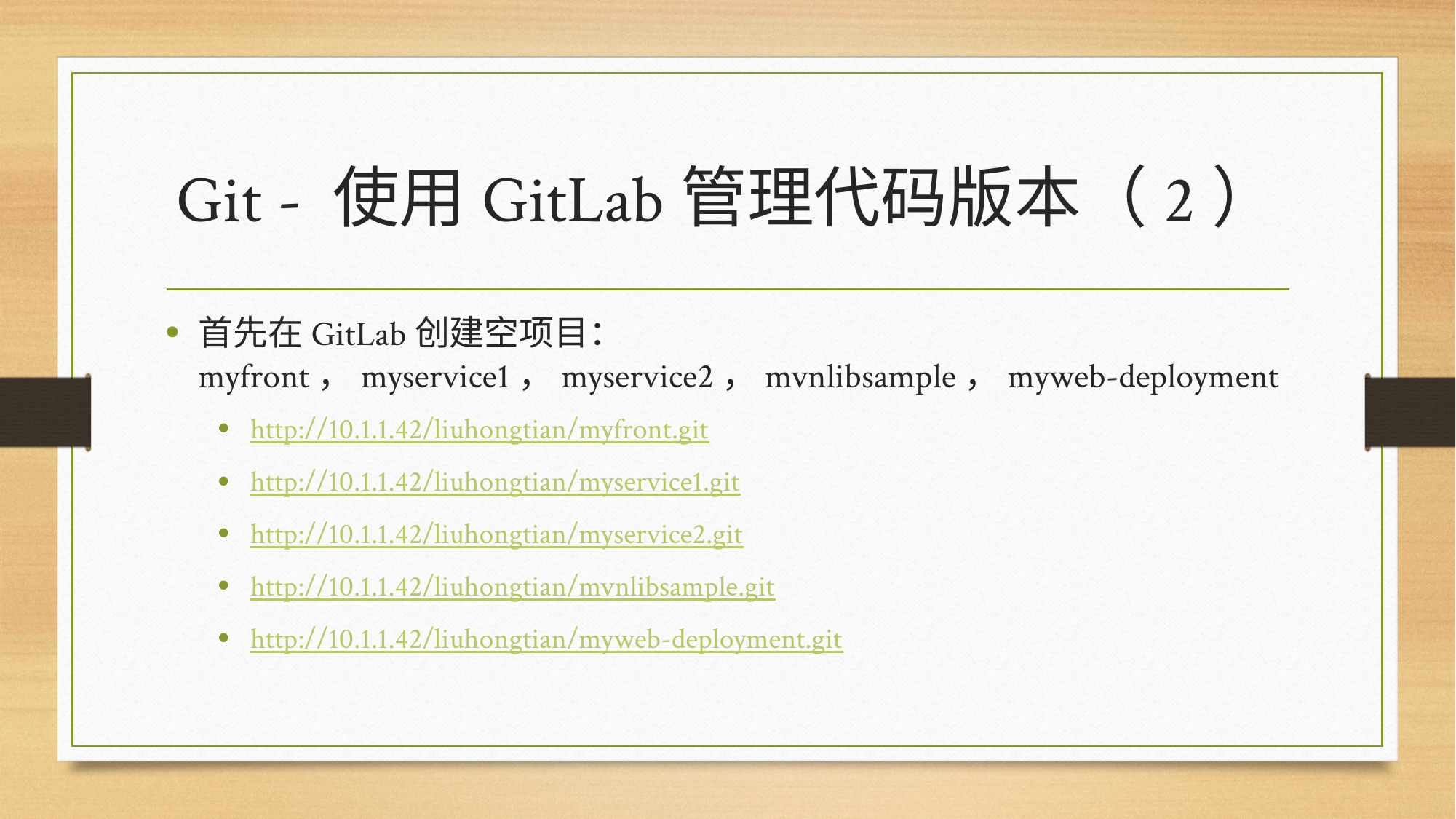

# Git - 使用GitLab管理代码版本（2）
首先在GitLab创建空项目：myfront，myservice1，myservice2，mvnlibsample，myweb-deployment
http://10.1.1.42/liuhongtian/myfront.git
http://10.1.1.42/liuhongtian/myservice1.git
http://10.1.1.42/liuhongtian/myservice2.git
http://10.1.1.42/liuhongtian/mvnlibsample.git
http://10.1.1.42/liuhongtian/myweb-deployment.git